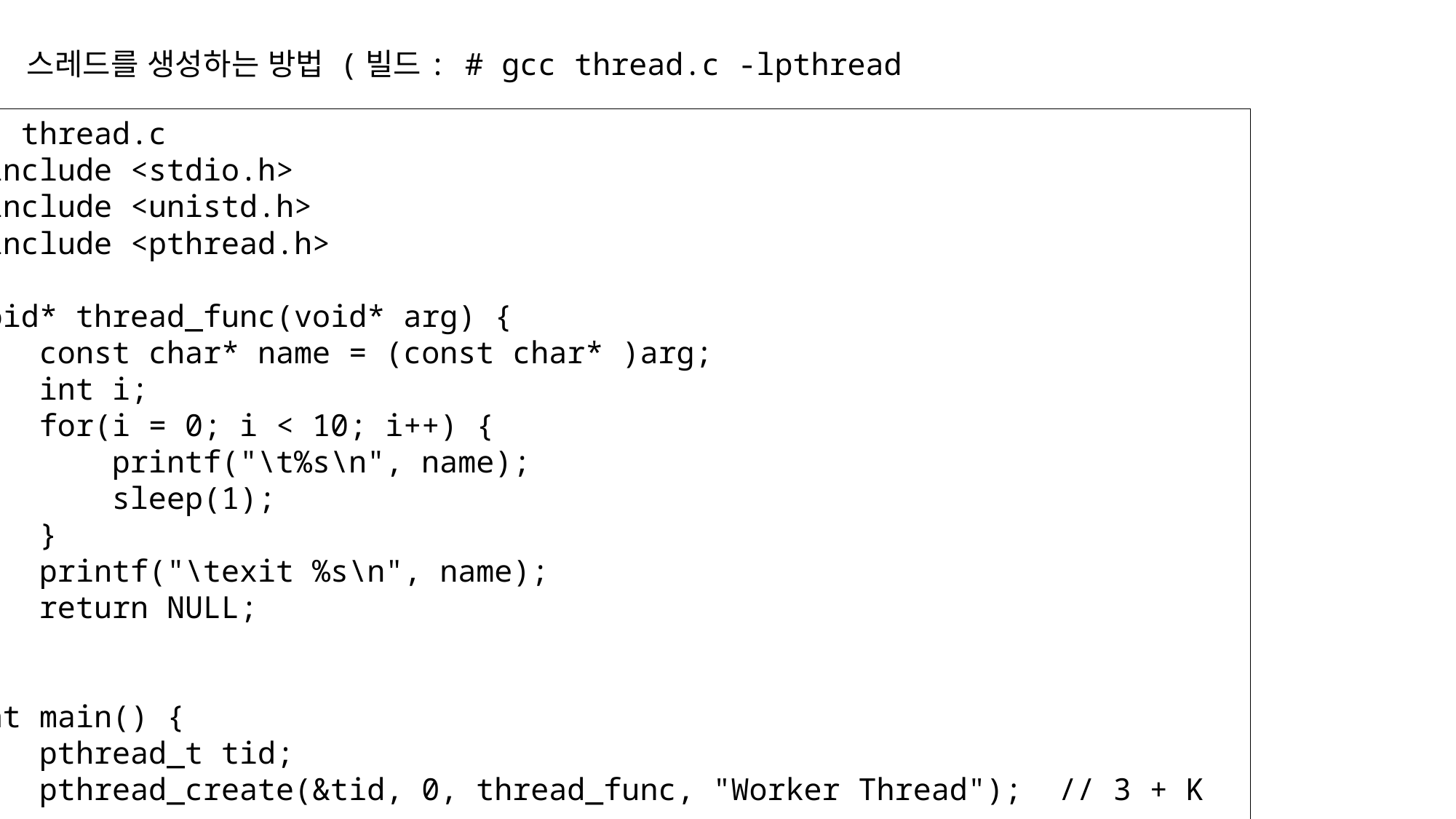

스레드를 생성하는 방법 (빌드: # gcc thread.c -lpthread
// thread.c
#include <stdio.h>
#include <unistd.h>
#include <pthread.h>

void* thread_func(void* arg) {
    const char* name = (const char* )arg;
    int i;
    for(i = 0; i < 10; i++) {
        printf("\t%s\n", name);
        sleep(1);
    }
    printf("\texit %s\n", name);
    return NULL;
}

int main() {
    pthread_t tid;
    pthread_create(&tid, 0, thread_func, "Worker Thread");  // 3 + K

    while(1) {
        printf(".\n");
        sleep(1);
    }
    return 0;
                                                                  7,1